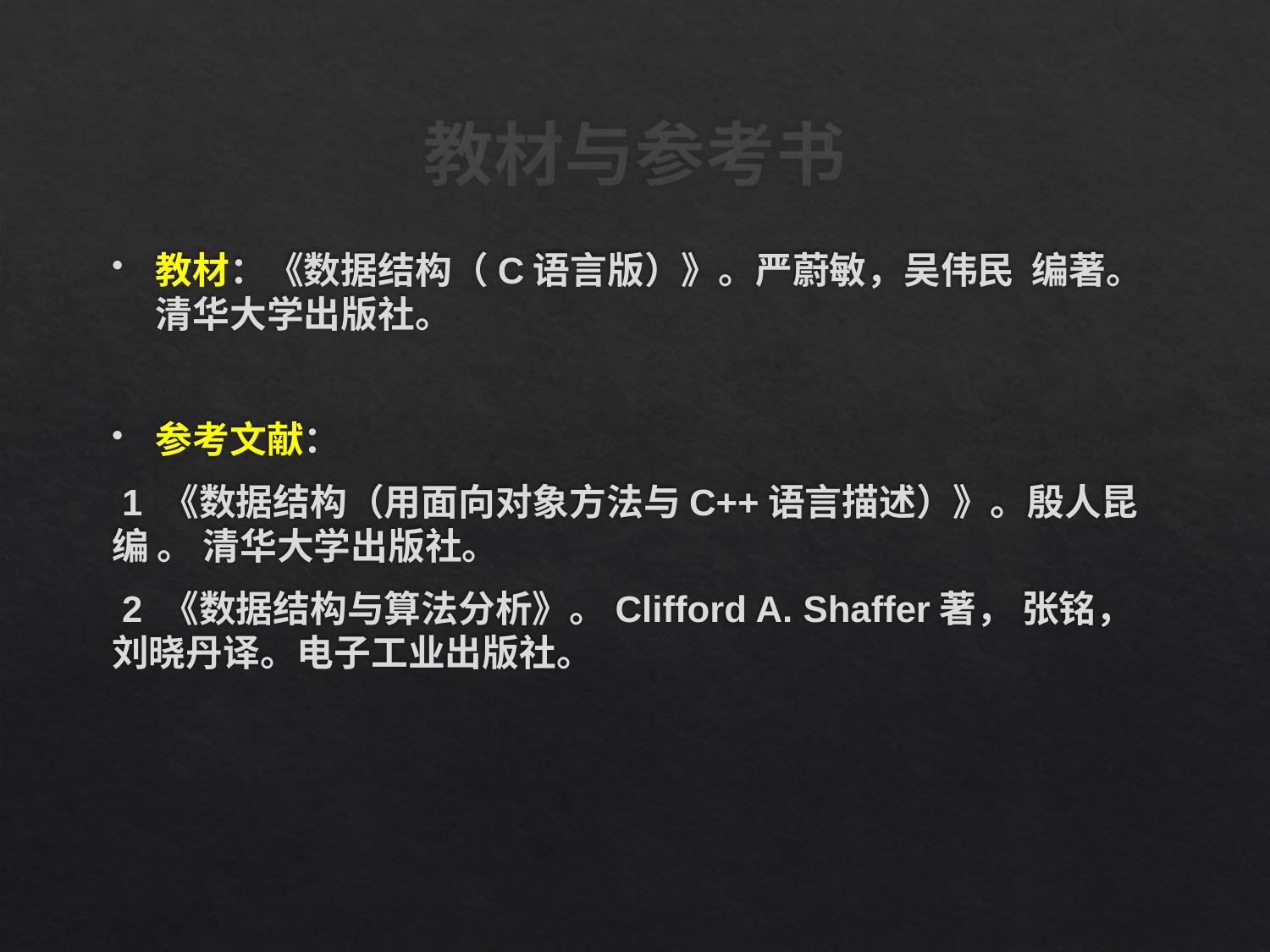

# 教材与参考书
教材：《数据结构（C语言版）》。严蔚敏，吴伟民  编著。清华大学出版社。

参考文献：
 1 《数据结构（用面向对象方法与C++语言描述）》。殷人昆编 。 清华大学出版社。
 2 《数据结构与算法分析》。Clifford A. Shaffer著， 张铭，刘晓丹译。电子工业出版社。